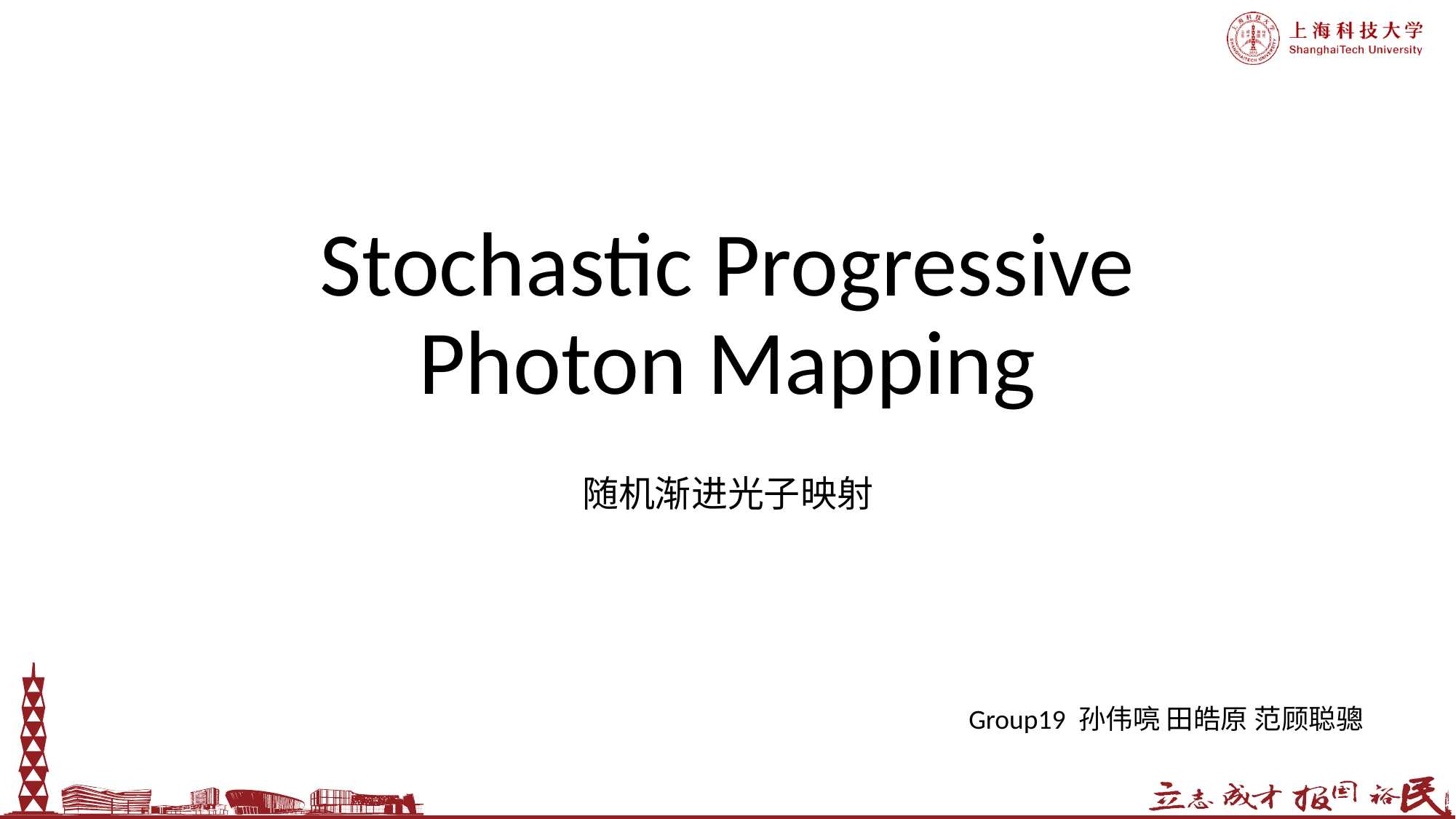

# Stochastic Progressive Photon Mapping
随机渐进光子映射
Group19 孙伟喨 田皓原 范顾聪骢